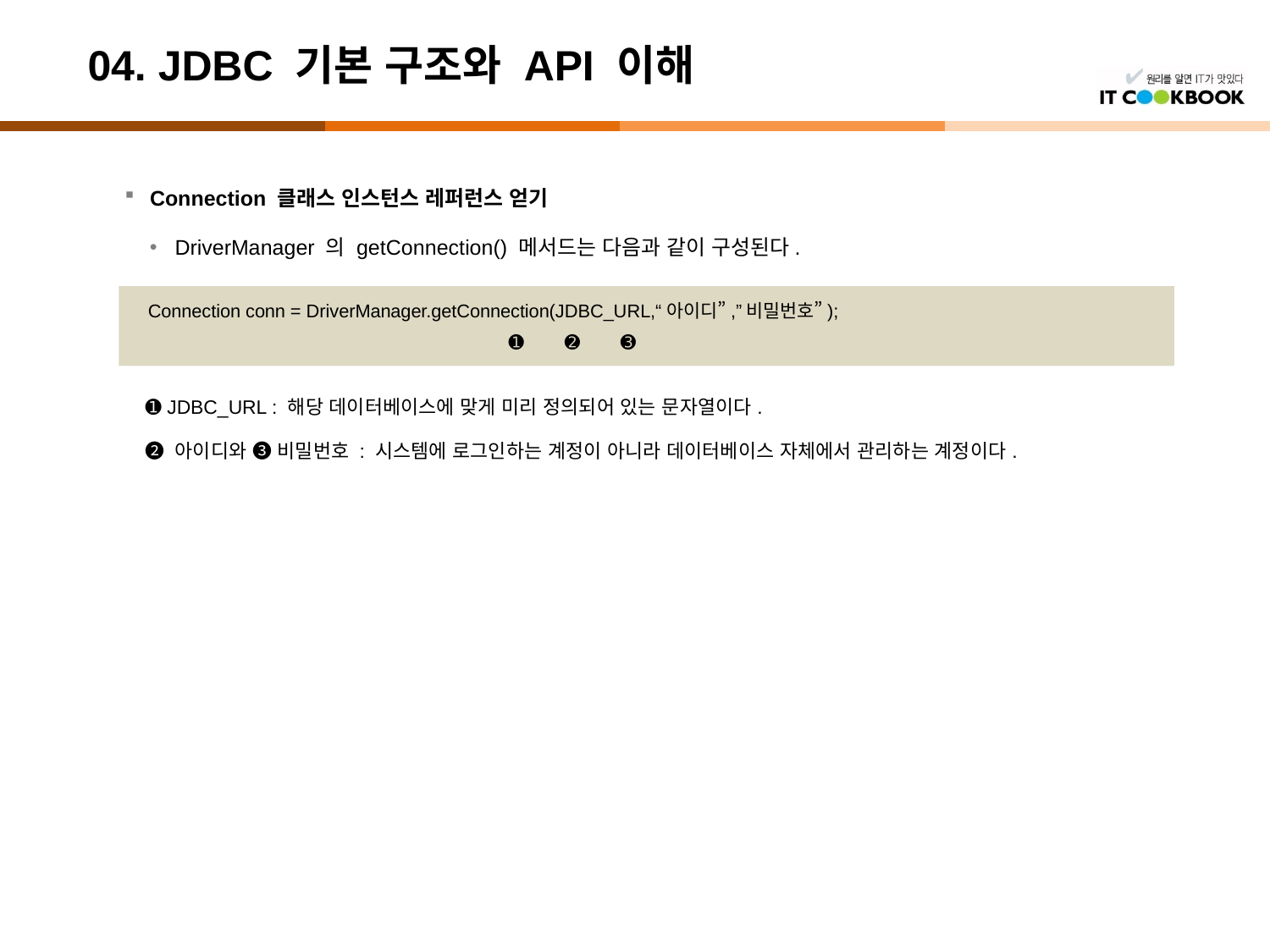

# 04. JDBC 기본 구조와 API 이해
Connection 클래스 인스턴스 레퍼런스 얻기
DriverManager 의 getConnection() 메서드는 다음과 같이 구성된다.

Connection conn = DriverManager.getConnection(JDBC_URL,“아이디”,”비밀번호”);
                                                                       ➊        ➋        ➌

➊ JDBC_URL : 해당 데이터베이스에 맞게 미리 정의되어 있는 문자열이다.
➋ 아이디와 ➌ 비밀번호 : 시스템에 로그인하는 계정이 아니라 데이터베이스 자체에서 관리하는 계정이다.